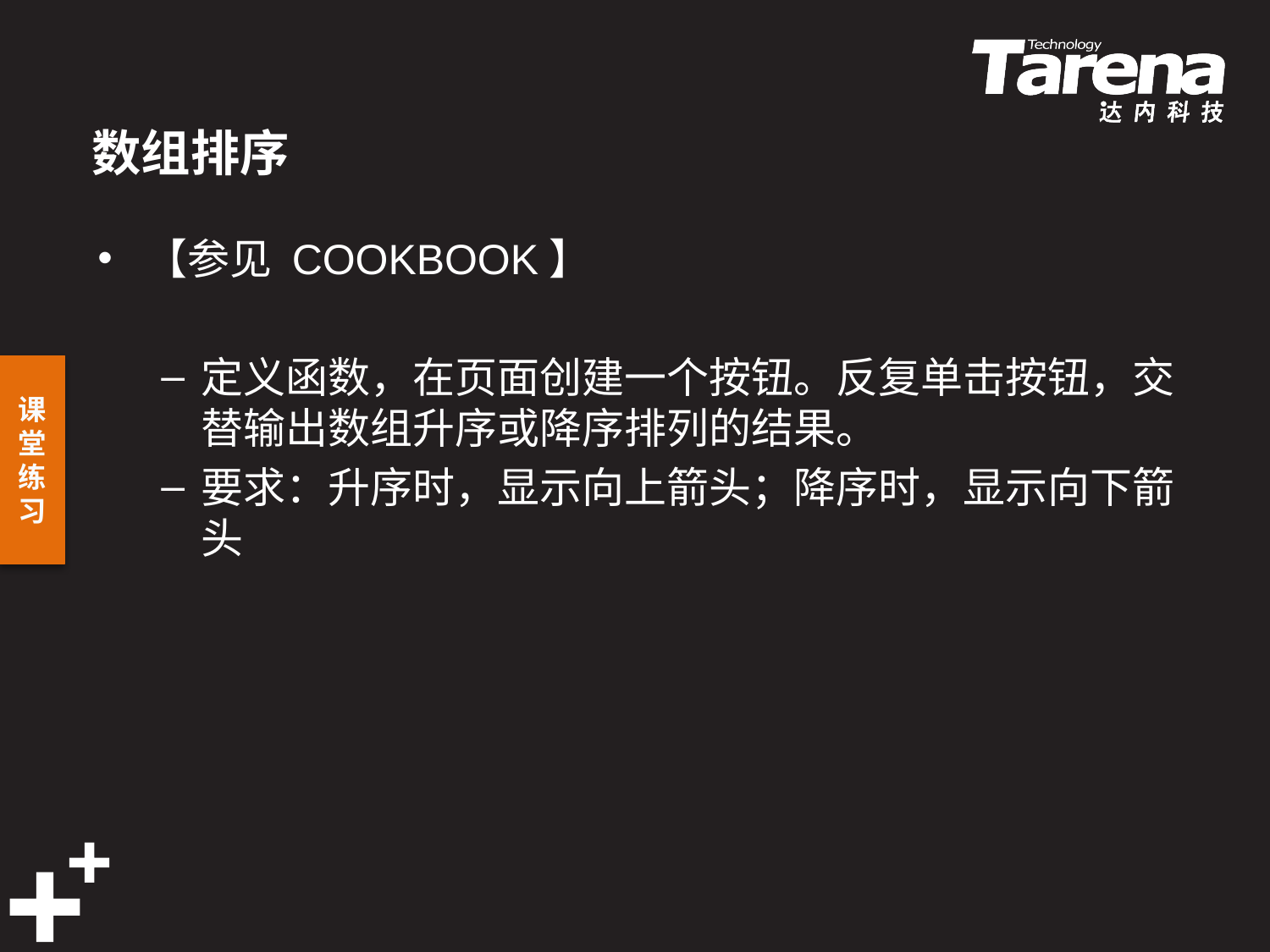

# 数组排序
【参见 COOKBOOK】

定义函数，在页面创建一个按钮。反复单击按钮，交替输出数组升序或降序排列的结果。
要求：升序时，显示向上箭头；降序时，显示向下箭头